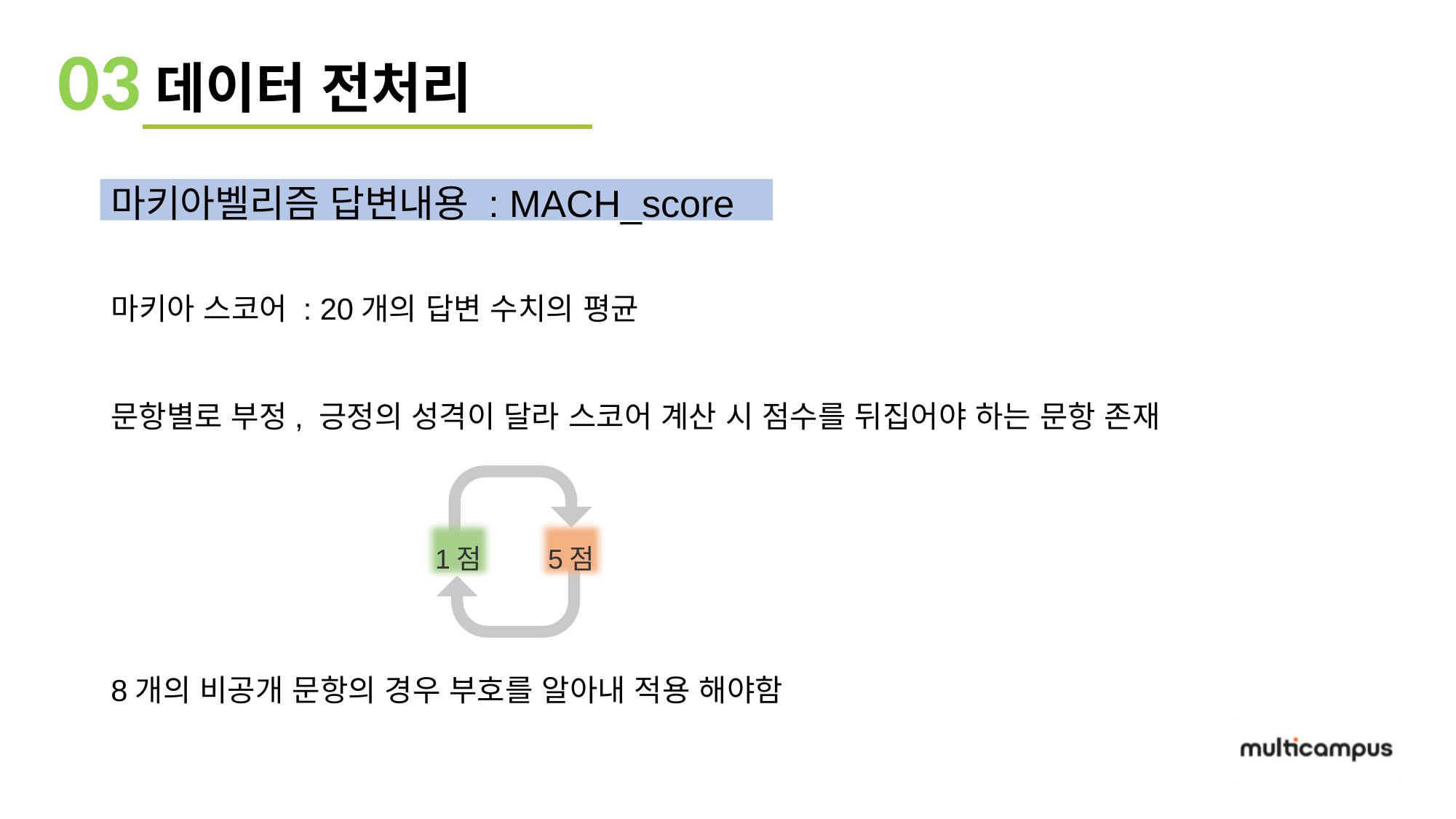

03
데이터 전처리
마키아벨리즘 답변내용 : MACH_score
마키아 스코어 : 20개의 답변 수치의 평균
문항별로 부정, 긍정의 성격이 달라 스코어 계산 시 점수를 뒤집어야 하는 문항 존재

1점
5점

8개의 비공개 문항의 경우 부호를 알아내 적용 해야함